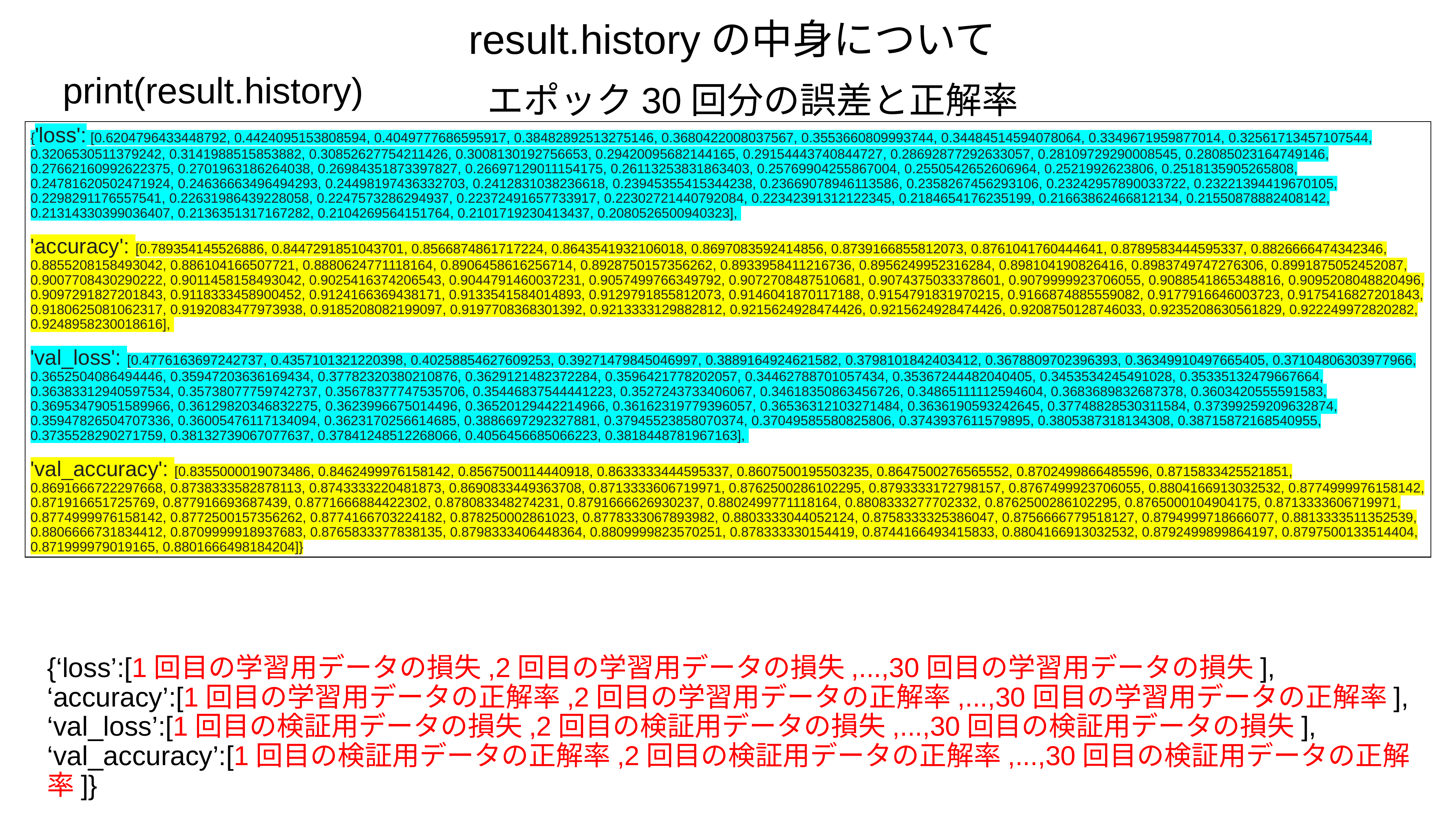

result.historyの中身について
print(result.history)
エポック30回分の誤差と正解率
{'loss': [0.6204796433448792, 0.4424095153808594, 0.4049777686595917, 0.38482892513275146, 0.3680422008037567, 0.3553660809993744, 0.34484514594078064, 0.3349671959877014, 0.32561713457107544, 0.3206530511379242, 0.3141988515853882, 0.30852627754211426, 0.3008130192756653, 0.29420095682144165, 0.29154443740844727, 0.28692877292633057, 0.28109729290008545, 0.28085023164749146, 0.27662160992622375, 0.2701963186264038, 0.26984351873397827, 0.26697129011154175, 0.26113253831863403, 0.25769904255867004, 0.2550542652606964, 0.2521992623806, 0.2518135905265808, 0.24781620502471924, 0.24636663496494293, 0.24498197436332703, 0.2412831038236618, 0.23945355415344238, 0.23669078946113586, 0.2358267456293106, 0.23242957890033722, 0.23221394419670105, 0.2298291176557541, 0.22631986439228058, 0.2247573286294937, 0.22372491657733917, 0.22302721440792084, 0.22342391312122345, 0.2184654176235199, 0.21663862466812134, 0.21550878882408142, 0.21314330399036407, 0.2136351317167282, 0.2104269564151764, 0.2101719230413437, 0.2080526500940323],

'accuracy': [0.789354145526886, 0.8447291851043701, 0.8566874861717224, 0.8643541932106018, 0.8697083592414856, 0.8739166855812073, 0.8761041760444641, 0.8789583444595337, 0.8826666474342346, 0.8855208158493042, 0.886104166507721, 0.8880624771118164, 0.8906458616256714, 0.8928750157356262, 0.8933958411216736, 0.8956249952316284, 0.898104190826416, 0.8983749747276306, 0.8991875052452087, 0.9007708430290222, 0.9011458158493042, 0.9025416374206543, 0.9044791460037231, 0.9057499766349792, 0.9072708487510681, 0.9074375033378601, 0.9079999923706055, 0.9088541865348816, 0.9095208048820496, 0.9097291827201843, 0.9118333458900452, 0.9124166369438171, 0.9133541584014893, 0.9129791855812073, 0.9146041870117188, 0.9154791831970215, 0.9166874885559082, 0.9177916646003723, 0.9175416827201843, 0.9180625081062317, 0.9192083477973938, 0.9185208082199097, 0.9197708368301392, 0.9213333129882812, 0.9215624928474426, 0.9215624928474426, 0.9208750128746033, 0.9235208630561829, 0.922249972820282, 0.9248958230018616],

'val_loss': [0.4776163697242737, 0.4357101321220398, 0.40258854627609253, 0.39271479845046997, 0.3889164924621582, 0.3798101842403412, 0.3678809702396393, 0.36349910497665405, 0.37104806303977966, 0.3652504086494446, 0.35947203636169434, 0.37782320380210876, 0.3629121482372284, 0.3596421778202057, 0.34462788701057434, 0.35367244482040405, 0.3453534245491028, 0.35335132479667664, 0.36383312940597534, 0.35738077759742737, 0.35678377747535706, 0.35446837544441223, 0.3527243733406067, 0.34618350863456726, 0.34865111112594604, 0.3683689832687378, 0.3603420555591583, 0.36953479051589966, 0.36129820346832275, 0.3623996675014496, 0.36520129442214966, 0.36162319779396057, 0.36536312103271484, 0.3636190593242645, 0.37748828530311584, 0.37399259209632874, 0.35947826504707336, 0.36005476117134094, 0.3623170256614685, 0.3886697292327881, 0.37945523858070374, 0.37049585580825806, 0.3743937611579895, 0.3805387318134308, 0.38715872168540955, 0.3735528290271759, 0.38132739067077637, 0.37841248512268066, 0.4056456685066223, 0.3818448781967163],

'val_accuracy': [0.8355000019073486, 0.8462499976158142, 0.8567500114440918, 0.8633333444595337, 0.8607500195503235, 0.8647500276565552, 0.8702499866485596, 0.8715833425521851, 0.8691666722297668, 0.8738333582878113, 0.8743333220481873, 0.8690833449363708, 0.8713333606719971, 0.8762500286102295, 0.8793333172798157, 0.8767499923706055, 0.8804166913032532, 0.8774999976158142, 0.871916651725769, 0.877916693687439, 0.8771666884422302, 0.878083348274231, 0.8791666626930237, 0.8802499771118164, 0.8808333277702332, 0.8762500286102295, 0.8765000104904175, 0.8713333606719971, 0.8774999976158142, 0.8772500157356262, 0.8774166703224182, 0.878250002861023, 0.8778333067893982, 0.8803333044052124, 0.8758333325386047, 0.8756666779518127, 0.8794999718666077, 0.8813333511352539, 0.8806666731834412, 0.8709999918937683, 0.8765833377838135, 0.8798333406448364, 0.8809999823570251, 0.878333330154419, 0.8744166493415833, 0.8804166913032532, 0.8792499899864197, 0.8797500133514404, 0.871999979019165, 0.8801666498184204]}
{‘loss’:[1回目の学習用データの損失,2回目の学習用データの損失,...,30回目の学習用データの損失],
‘accuracy’:[1回目の学習用データの正解率,2回目の学習用データの正解率,...,30回目の学習用データの正解率],
‘val_loss’:[1回目の検証用データの損失,2回目の検証用データの損失,...,30回目の検証用データの損失],
‘val_accuracy’:[1回目の検証用データの正解率,2回目の検証用データの正解率,...,30回目の検証用データの正解率]}